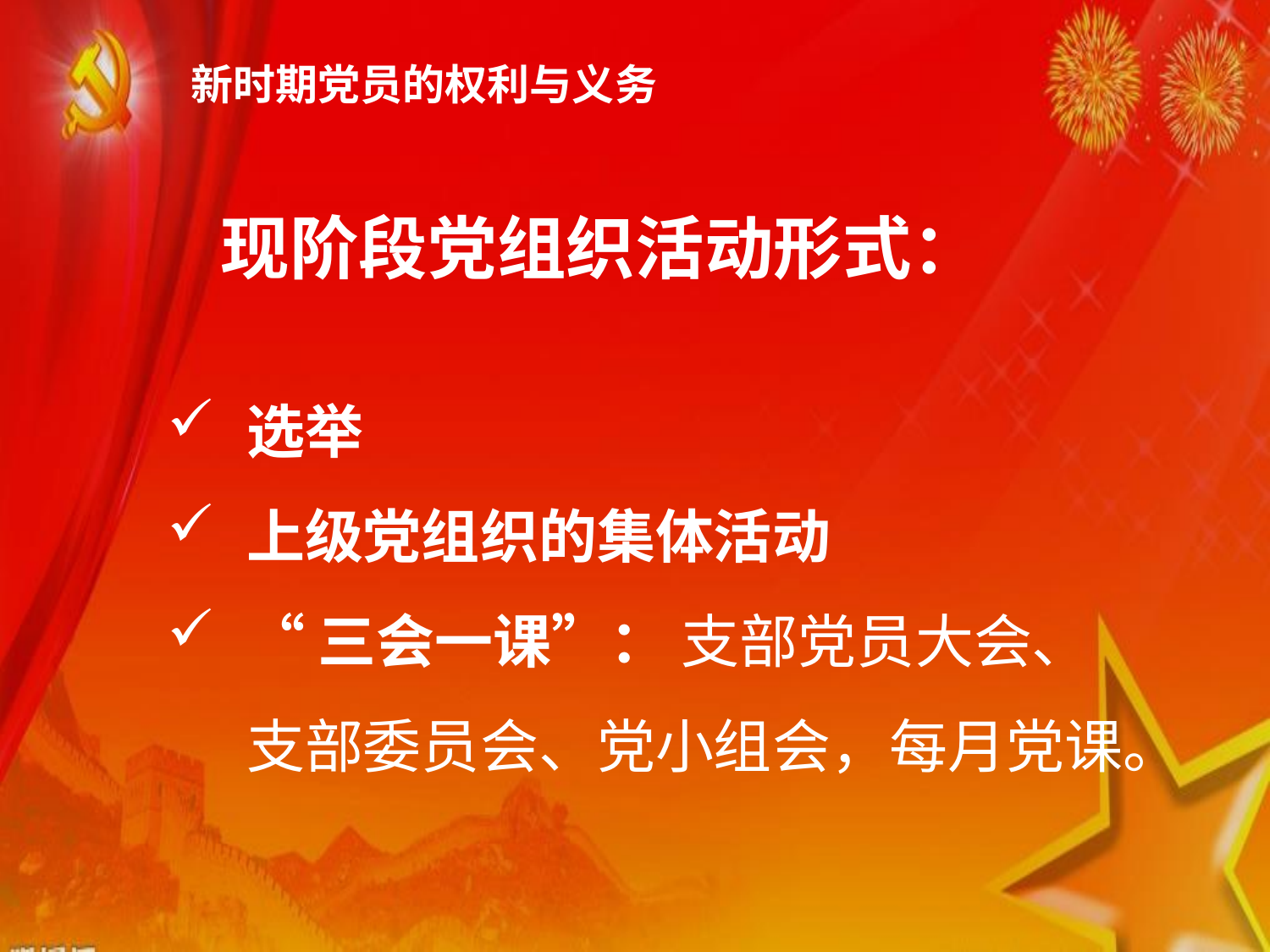

现阶段党组织活动形式：
选举
上级党组织的集体活动
“三会一课”： 支部党员大会、支部委员会、党小组会，每月党课。